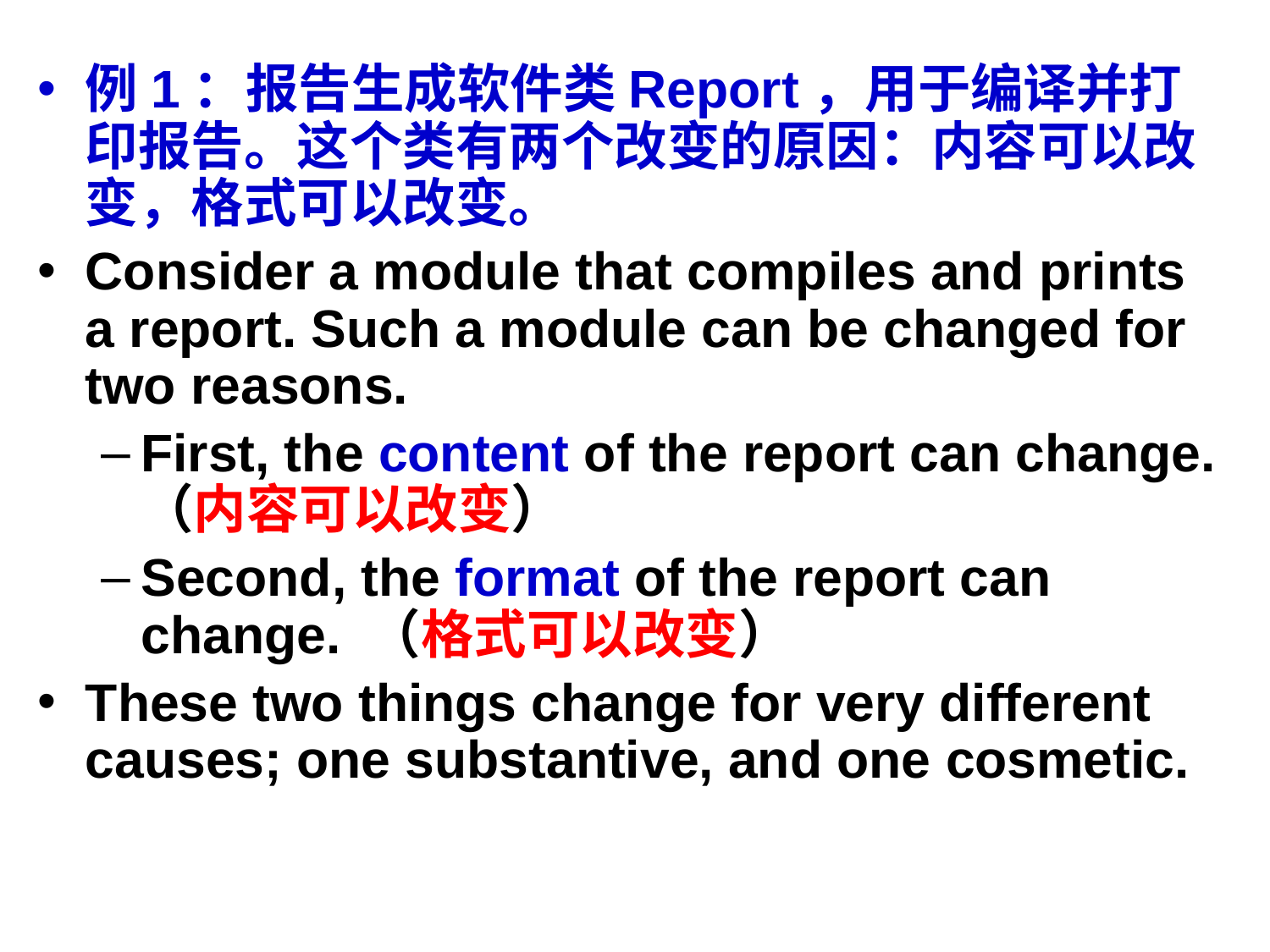

例1：报告生成软件类Report，用于编译并打印报告。这个类有两个改变的原因：内容可以改变，格式可以改变。
Consider a module that compiles and prints a report. Such a module can be changed for two reasons.
First, the content of the report can change. （内容可以改变）
Second, the format of the report can change. （格式可以改变）
These two things change for very different causes; one substantive, and one cosmetic.